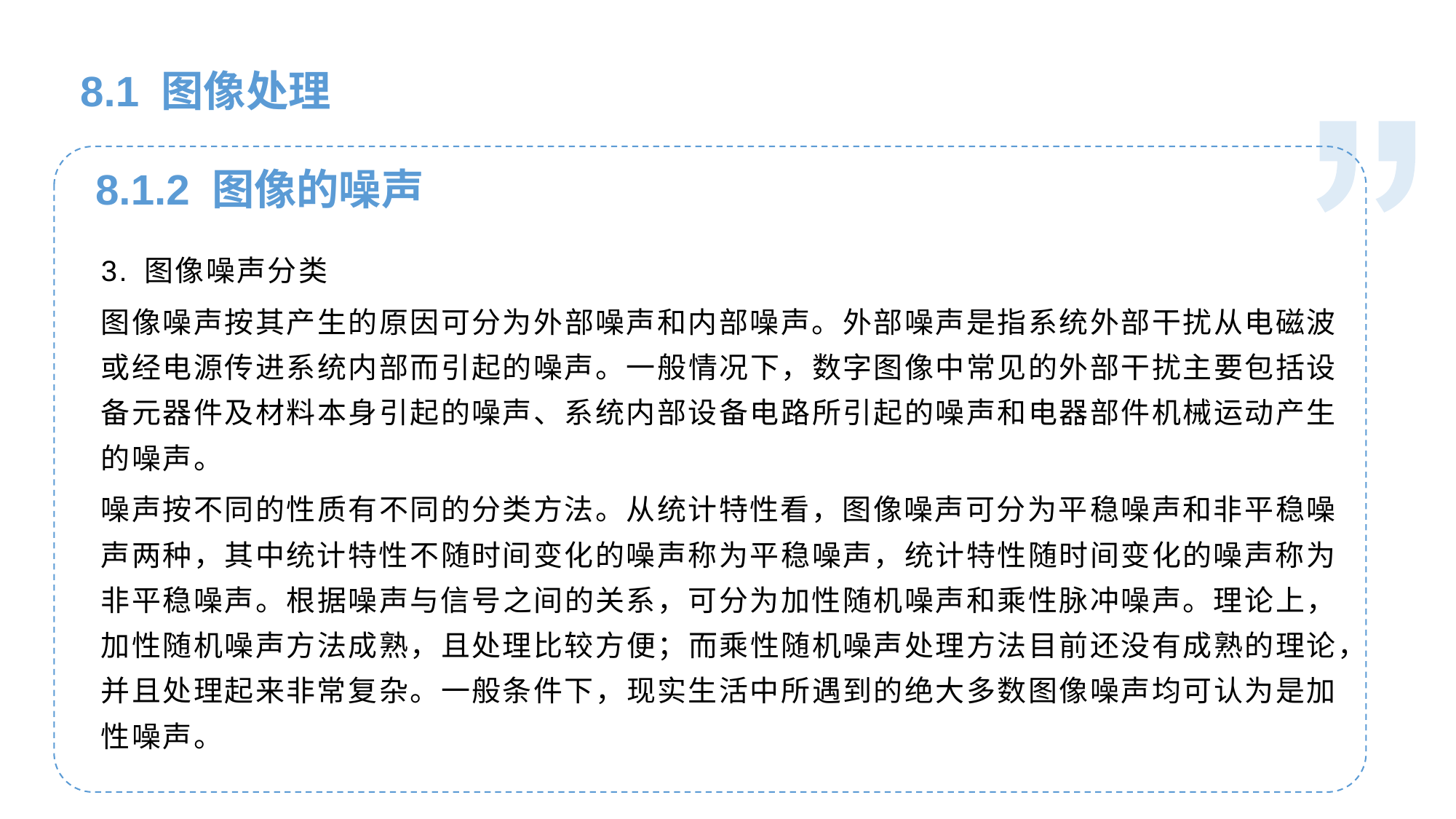

人工智能基础
8.1 图像处理

8.1.2 图像的噪声
3. 图像噪声分类
图像噪声按其产生的原因可分为外部噪声和内部噪声。外部噪声是指系统外部干扰从电磁波或经电源传进系统内部而引起的噪声。一般情况下，数字图像中常见的外部干扰主要包括设备元器件及材料本身引起的噪声、系统内部设备电路所引起的噪声和电器部件机械运动产生的噪声。
噪声按不同的性质有不同的分类方法。从统计特性看，图像噪声可分为平稳噪声和非平稳噪声两种，其中统计特性不随时间变化的噪声称为平稳噪声，统计特性随时间变化的噪声称为非平稳噪声。根据噪声与信号之间的关系，可分为加性随机噪声和乘性脉冲噪声。理论上，加性随机噪声方法成熟，且处理比较方便；而乘性随机噪声处理方法目前还没有成熟的理论，并且处理起来非常复杂。一般条件下，现实生活中所遇到的绝大多数图像噪声均可认为是加性噪声。